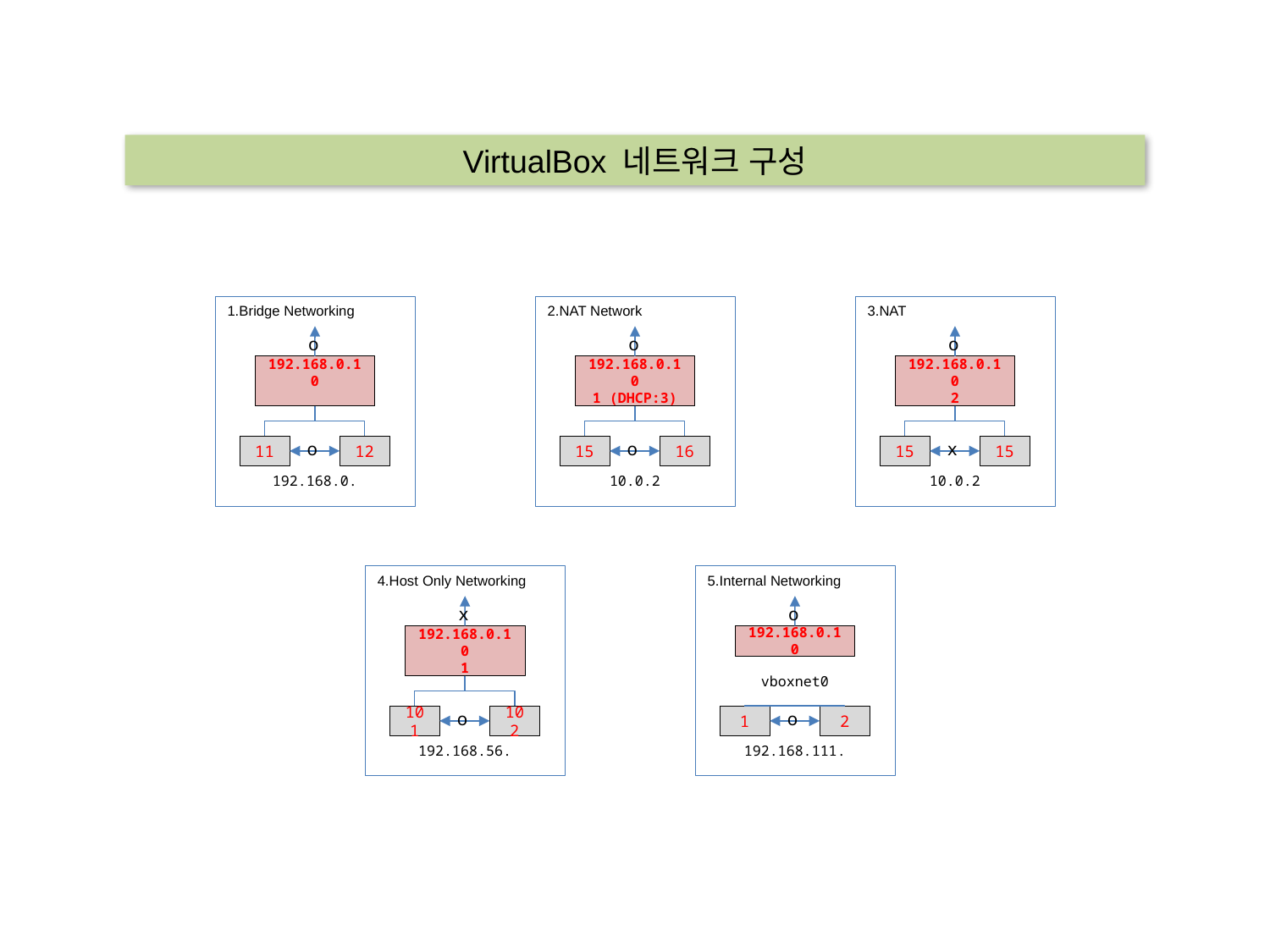

VirtualBox 네트워크 구성
1.Bridge Networking
2.NAT Network
3.NAT
o
o
o
192.168.0.10

192.168.0.10
1 (DHCP:3)
192.168.0.10
2
o
o
x
11
12
15
16
15
15
192.168.0.
10.0.2
10.0.2
4.Host Only Networking
5.Internal Networking
x
o
192.168.0.10
1
192.168.0.10
vboxnet0
o
o
101
102
1
2
192.168.56.
192.168.111.